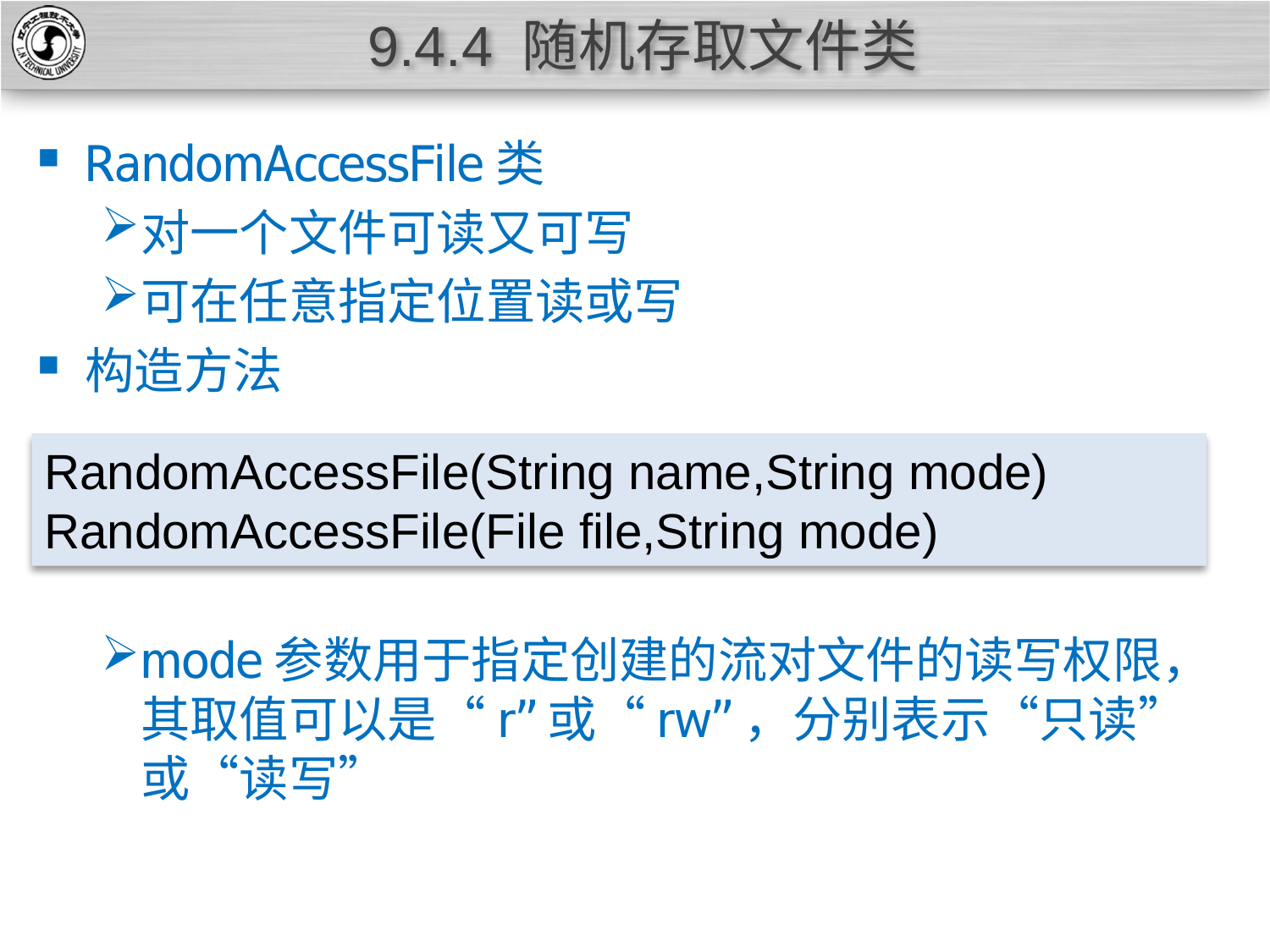

# 9.4.4 随机存取文件类
RandomAccessFile类
对一个文件可读又可写
可在任意指定位置读或写
构造方法

mode参数用于指定创建的流对文件的读写权限，其取值可以是“r”或“rw”，分别表示“只读”或“读写”
RandomAccessFile(String name,String mode)
RandomAccessFile(File file,String mode)